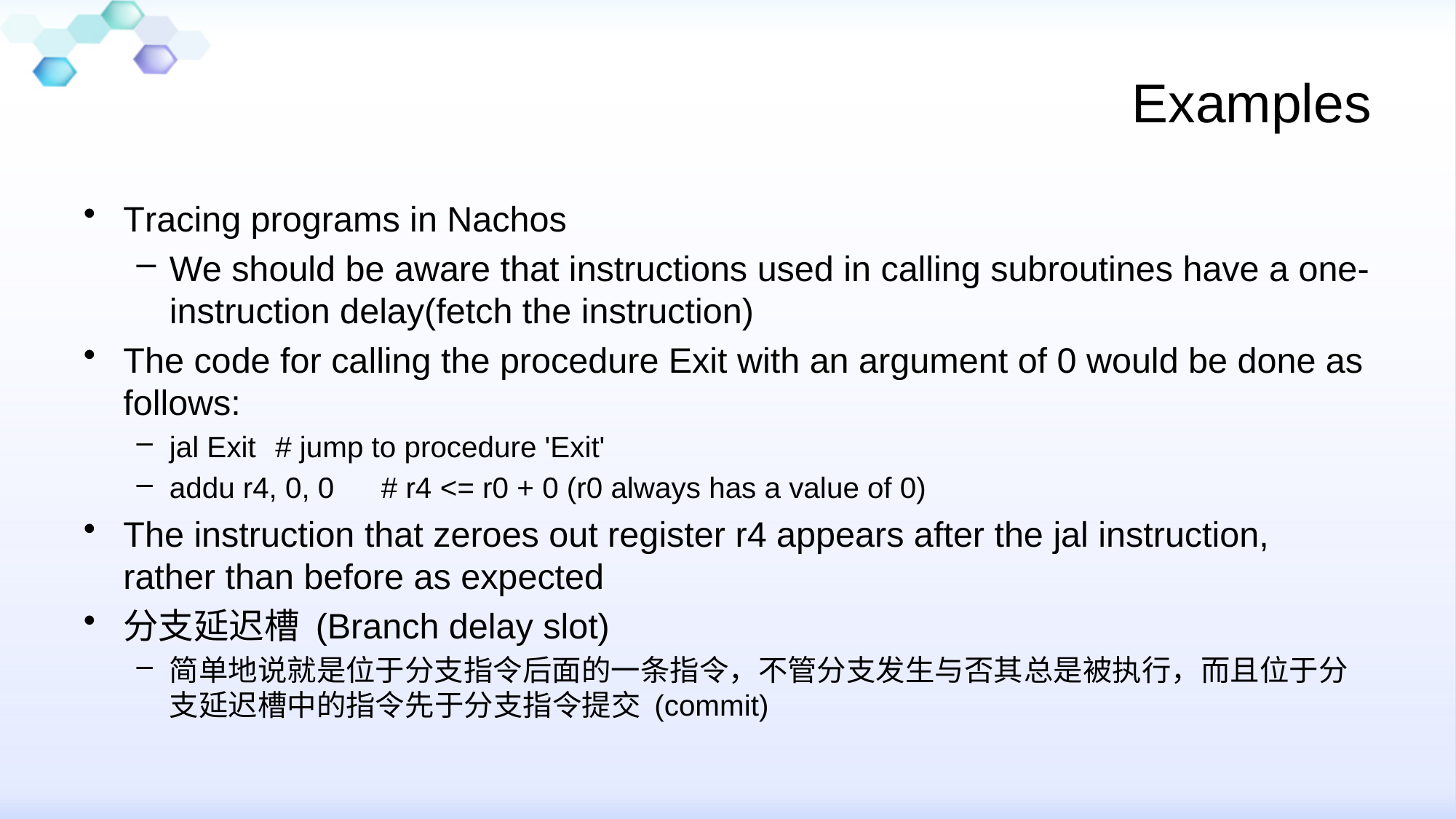

# Examples
Tracing programs in Nachos
We should be aware that instructions used in calling subroutines have a one-instruction delay(fetch the instruction)
The code for calling the procedure Exit with an argument of 0 would be done as follows:
jal Exit		# jump to procedure 'Exit'
addu r4, 0, 0	# r4 <= r0 + 0 (r0 always has a value of 0)
The instruction that zeroes out register r4 appears after the jal instruction, rather than before as expected
分支延迟槽 (Branch delay slot)
简单地说就是位于分支指令后面的一条指令，不管分支发生与否其总是被执行，而且位于分支延迟槽中的指令先于分支指令提交 (commit)